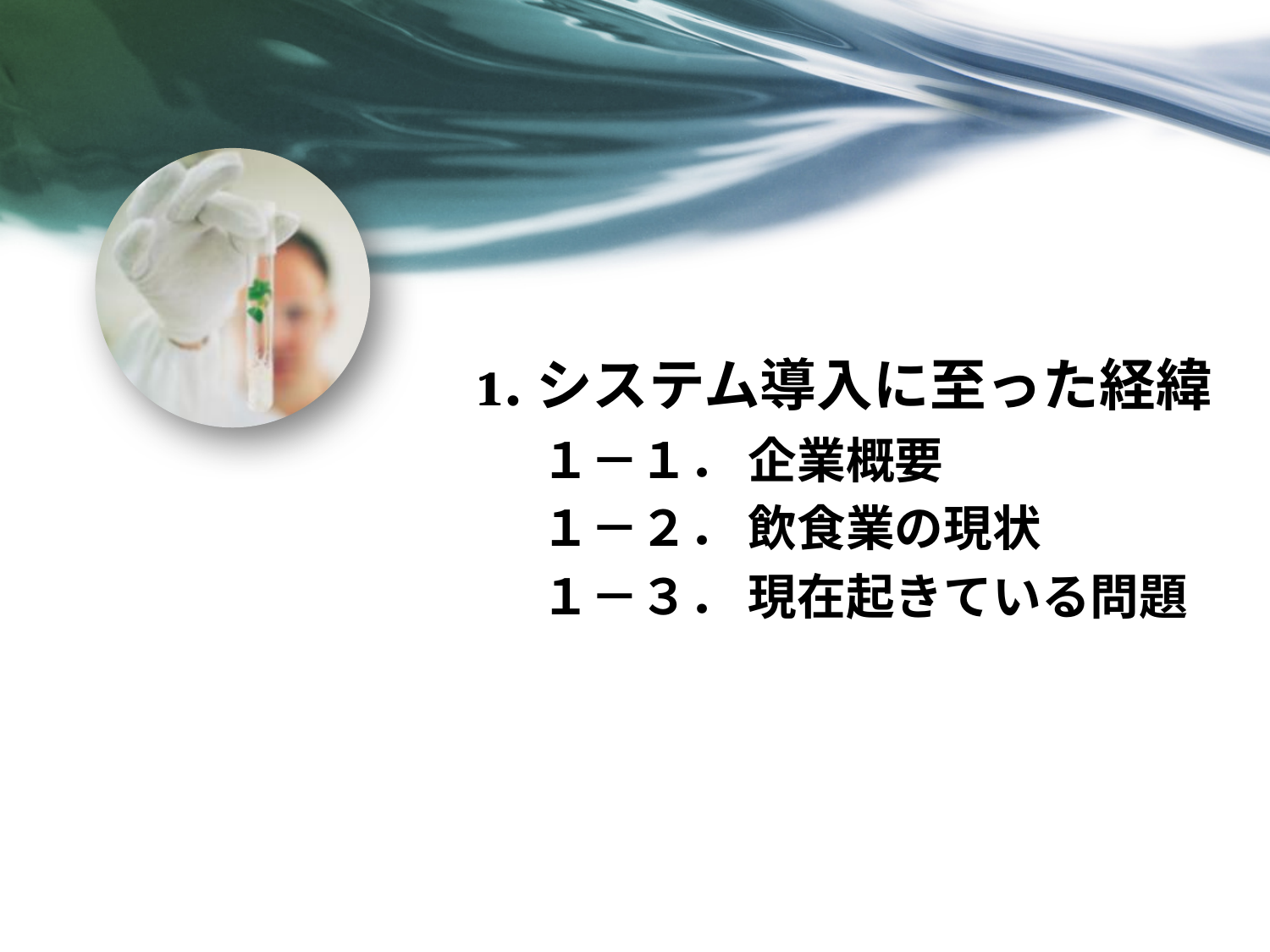

# 1.システム導入に至った経緯
１－１． 企業概要
１－２． 飲食業の現状
１－３． 現在起きている問題